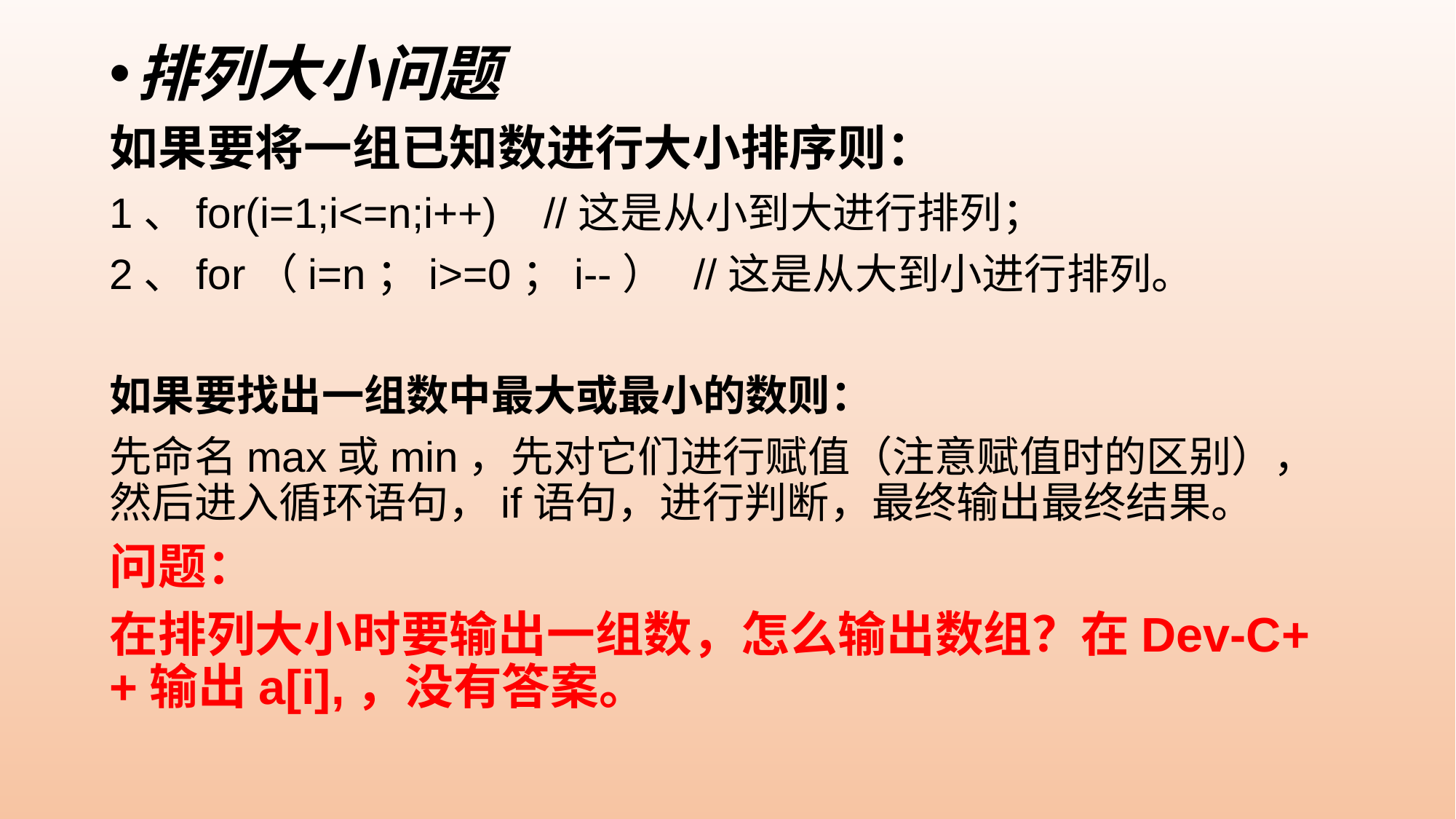

排列大小问题
如果要将一组已知数进行大小排序则：
1、for(i=1;i<=n;i++)    //这是从小到大进行排列；
2、for（i=n；i>=0；i--）  //这是从大到小进行排列。

如果要找出一组数中最大或最小的数则：
先命名max或min，先对它们进行赋值（注意赋值时的区别），然后进入循环语句，if语句，进行判断，最终输出最终结果。
问题：
在排列大小时要输出一组数，怎么输出数组？在Dev-C++输出a[i],，没有答案。